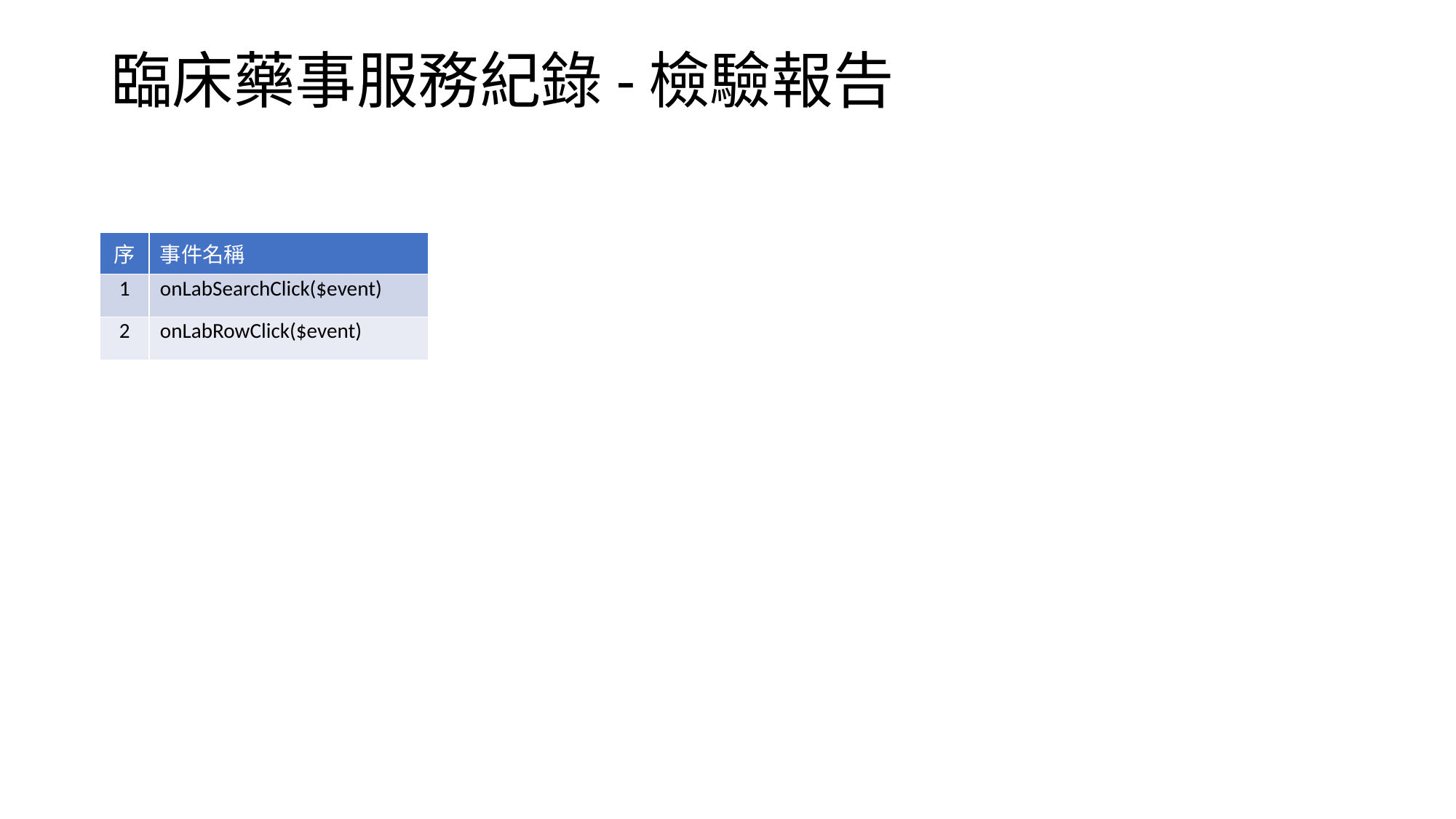

# 臨床藥事服務紀錄-檢驗報告
| 序 | 事件名稱 |
| --- | --- |
| 1 | onLabSearchClick($event) |
| 2 | onLabRowClick($event) |